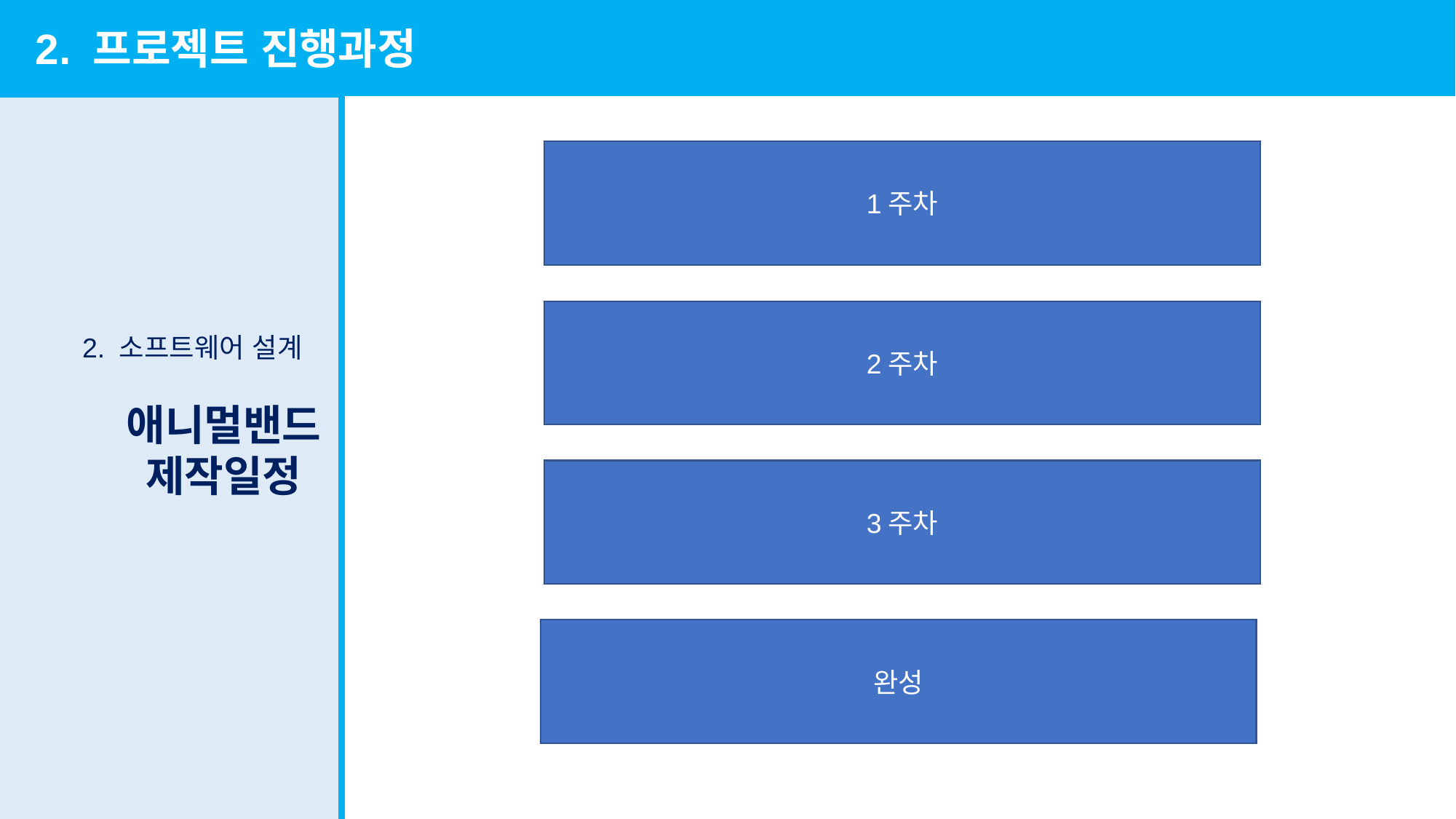

2. 프로젝트 진행과정

1주차
2주차
2. 소프트웨어 설계
애니멀밴드
제작일정
3주차
완성